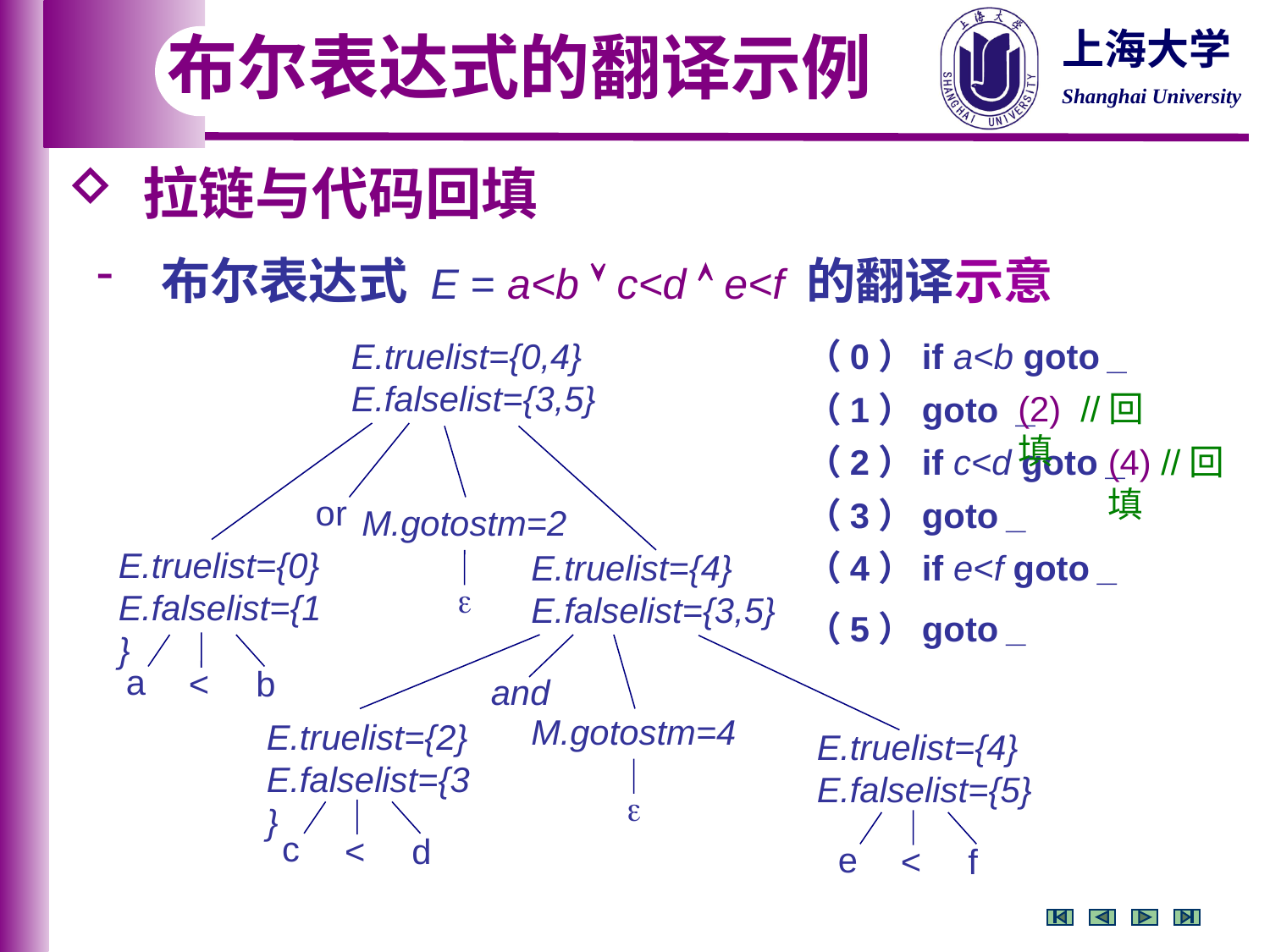

布尔表达式的翻译示例
 拉链与代码回填
  布尔表达式 E = a<b ∨ c<d ∧ e<f 的翻译示意
E.truelist={0,4}
E.falselist={3,5}

（0）if a<b goto _
（1）goto  _
(2)  //回填
（2）if c<d goto _
(4) //回填
or
（3）goto _
M.gotostm=2

ε
E.truelist={0}
E.falselist={1}

a
<
b
E.truelist={4}
E.falselist={3,5}

（4）if e<f goto _
（5）goto _
and
M.gotostm=4

ε
E.truelist={2}
E.falselist={3}

c
<
d
E.truelist={4}
E.falselist={5}

e
<
f